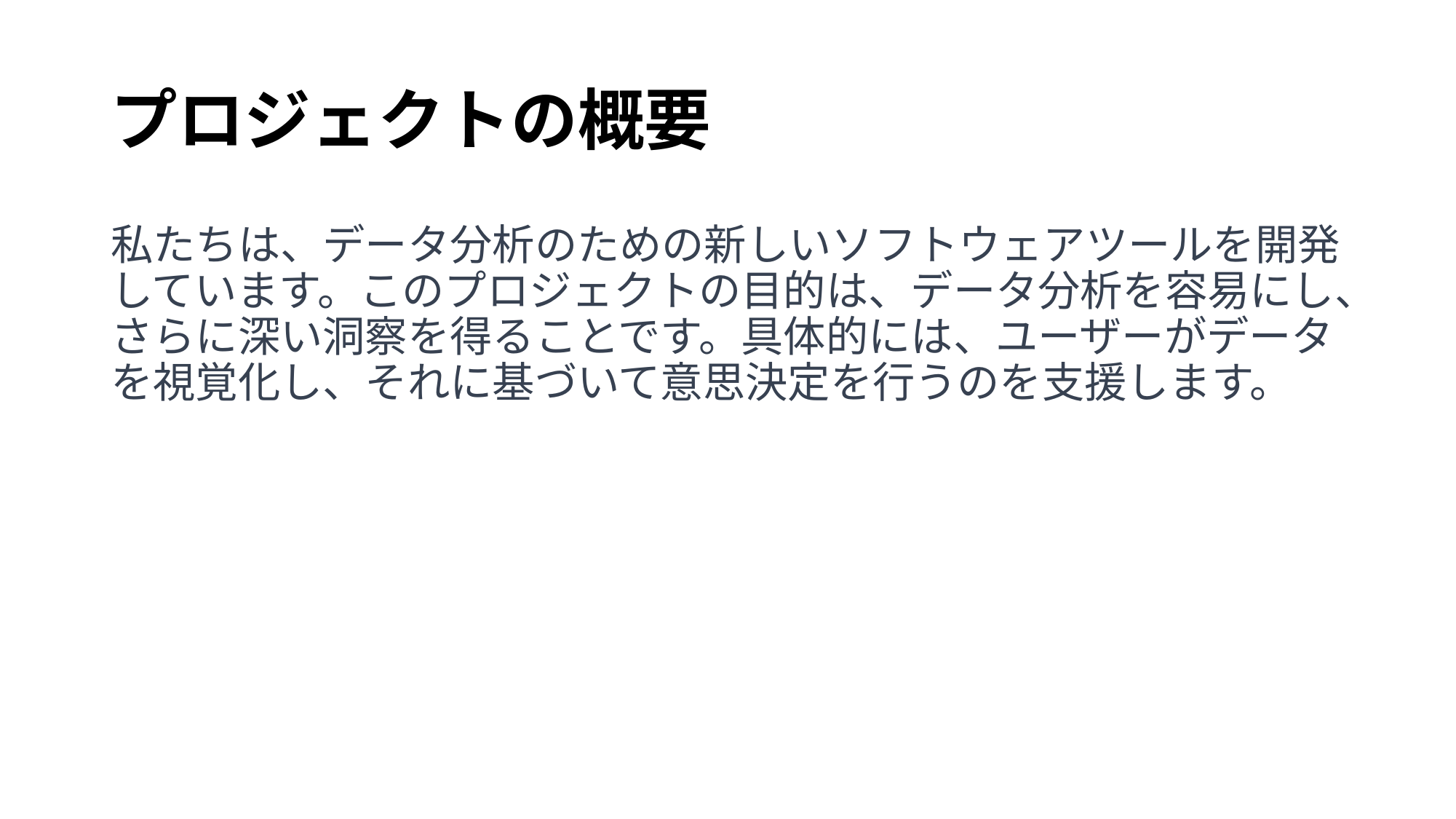

# プロジェクトの概要
私たちは、データ分析のための新しいソフトウェアツールを開発しています。このプロジェクトの目的は、データ分析を容易にし、さらに深い洞察を得ることです。具体的には、ユーザーがデータを視覚化し、それに基づいて意思決定を行うのを支援します。